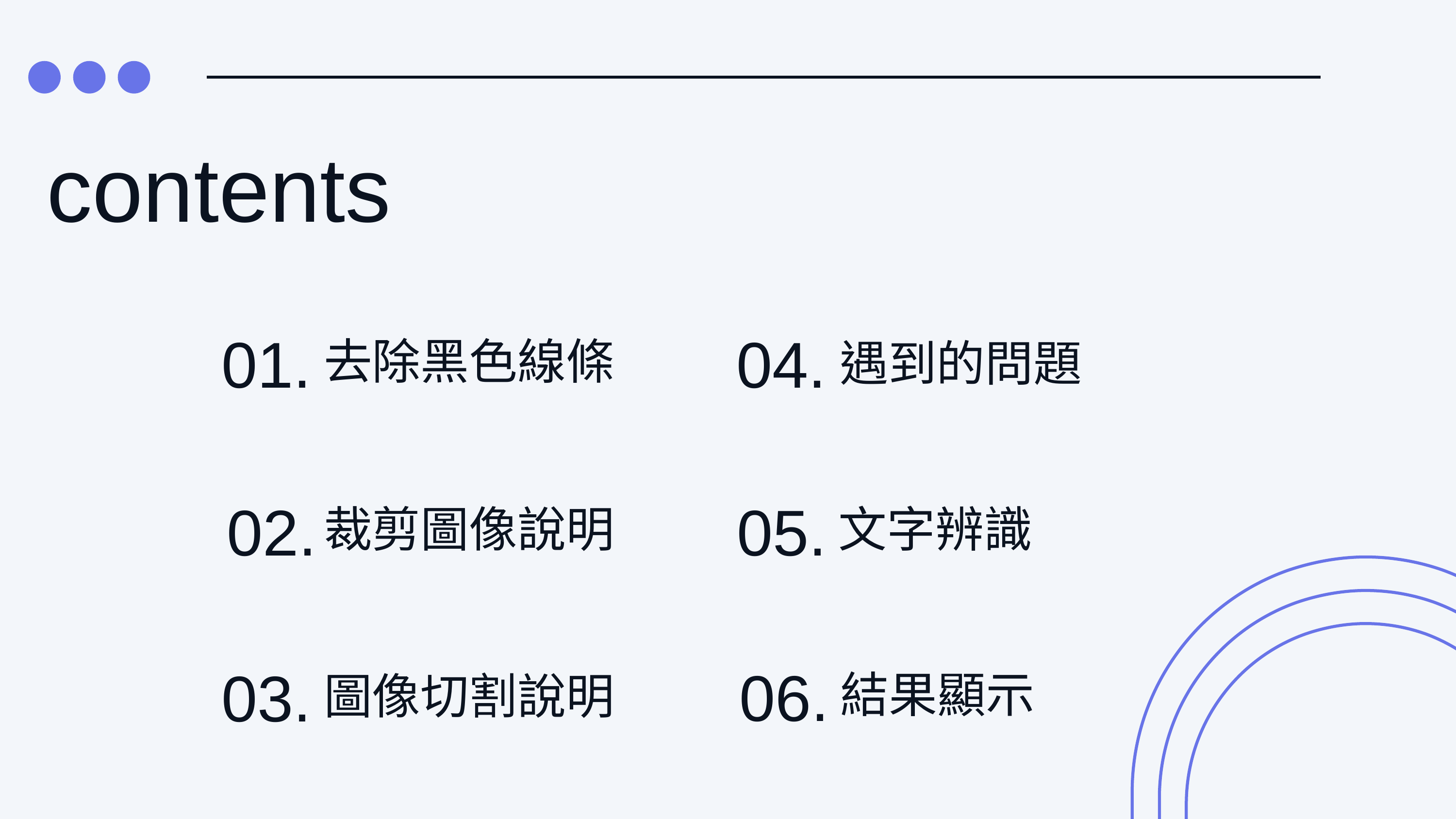

contents
01.
04.
去除黑色線條
遇到的問題
02.
05.
裁剪圖像說明
文字辨識

06.
03.
結果顯示
圖像切割說明